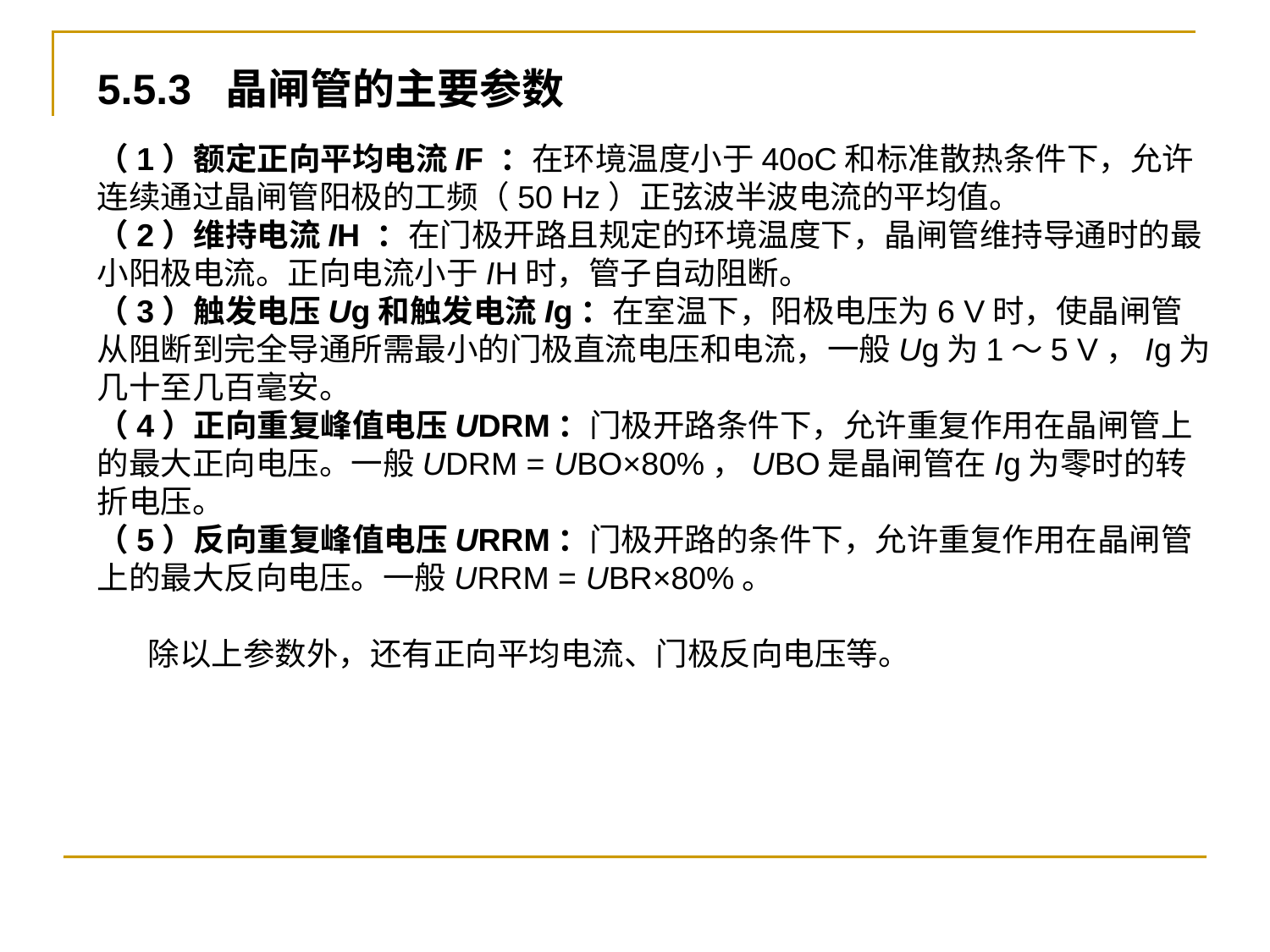

5.5.3  晶闸管的主要参数
（1）额定正向平均电流IF ：在环境温度小于40oC和标准散热条件下，允许连续通过晶闸管阳极的工频（50 Hz）正弦波半波电流的平均值。
（2）维持电流IH ：在门极开路且规定的环境温度下，晶闸管维持导通时的最小阳极电流。正向电流小于IH时，管子自动阻断。
（3）触发电压Ug和触发电流Ig：在室温下，阳极电压为6 V时，使晶闸管从阻断到完全导通所需最小的门极直流电压和电流，一般Ug为1～5 V，Ig为几十至几百毫安。
（4）正向重复峰值电压UDRM：门极开路条件下，允许重复作用在晶闸管上的最大正向电压。一般UDRM = UBO×80%，UBO是晶闸管在Ig为零时的转折电压。
（5）反向重复峰值电压URRM：门极开路的条件下，允许重复作用在晶闸管上的最大反向电压。一般URRM = UBR×80%。

      除以上参数外，还有正向平均电流、门极反向电压等。